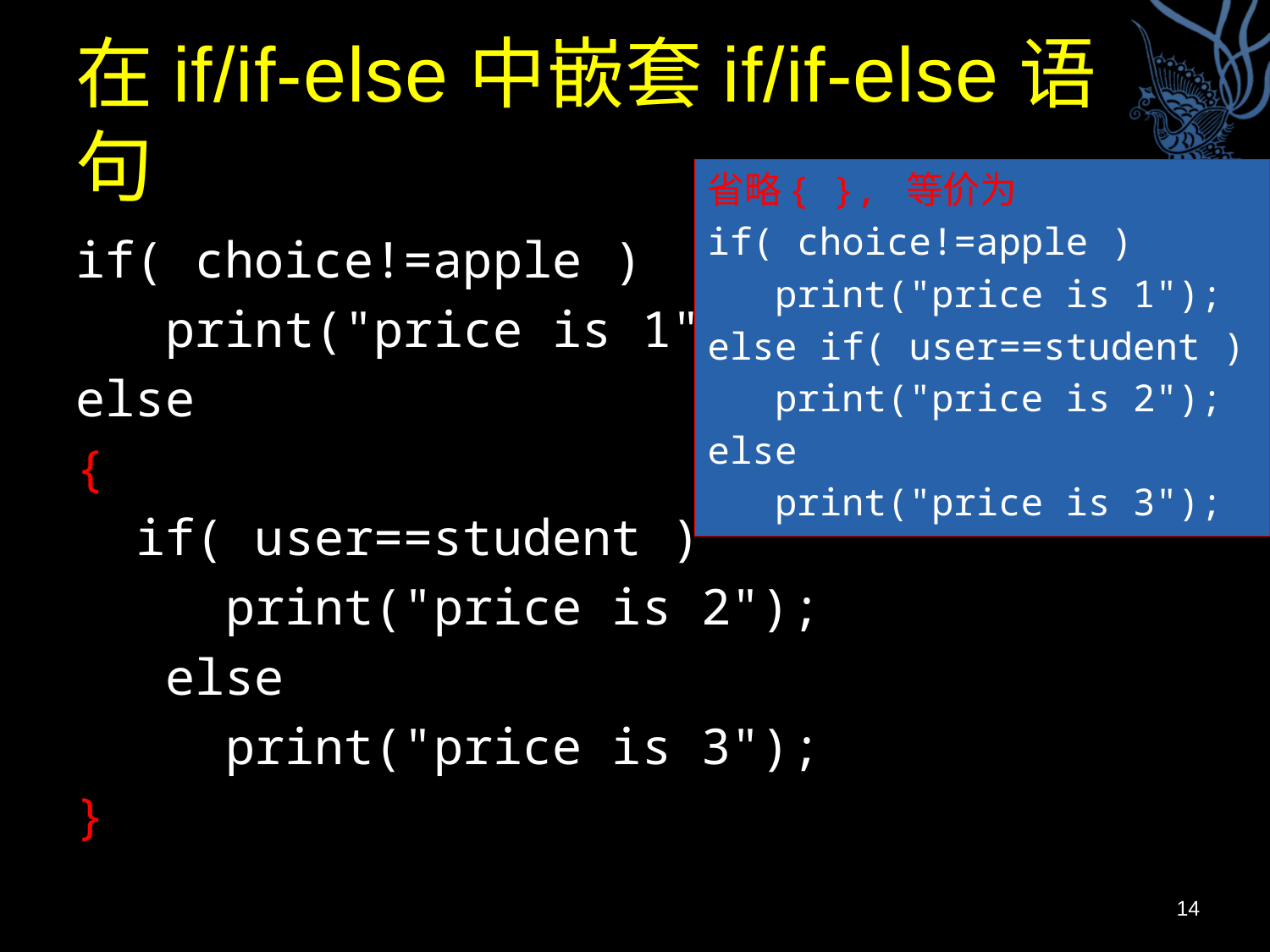

# 在if/if-else中嵌套if/if-else语句
省略{ }, 等价为
if( choice!=apple )
   print("price is 1");
else if( user==student )
   print("price is 2");
else
   print("price is 3");

if( choice!=apple )
   print("price is 1");
else
{
  if( user==student )
     print("price is 2");
   else
     print("price is 3");
}
14